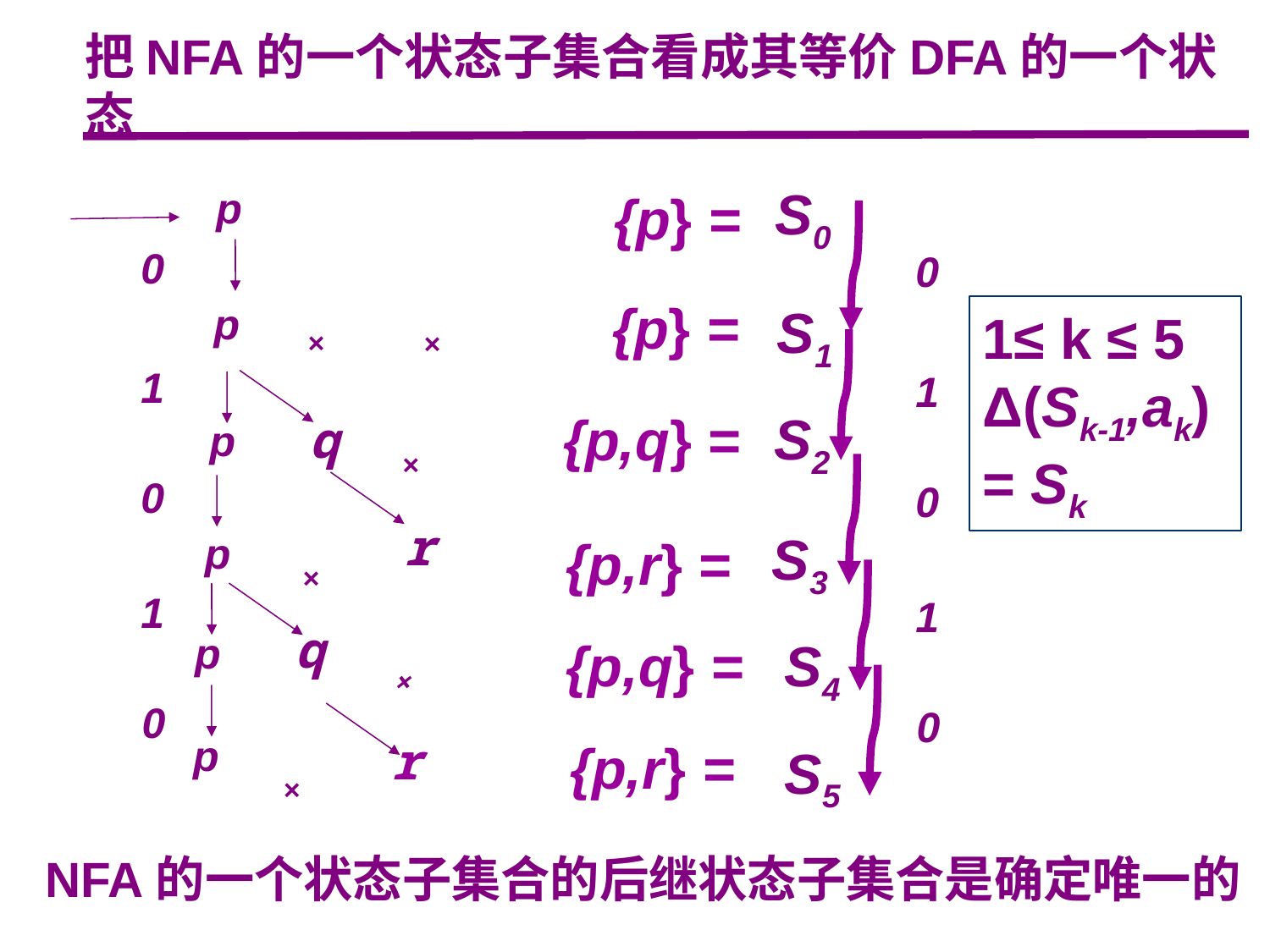

把NFA的一个状态子集合看成其等价DFA的一个状态
S0
   p
 {p} =

0
0

×
×
 {p} =
S1
p
1≤ k ≤ 5
Δ(Sk-1,ak)
= Sk
1
1

S2
 {p,q} =
q
×
p
0
0

r
S3
p
×
 {p,r} =
1

1
q
p
 {p,q} =
S4
×

0
0

p
r
 {p,r} =
S5
×
NFA的一个状态子集合的后继状态子集合是确定唯一的